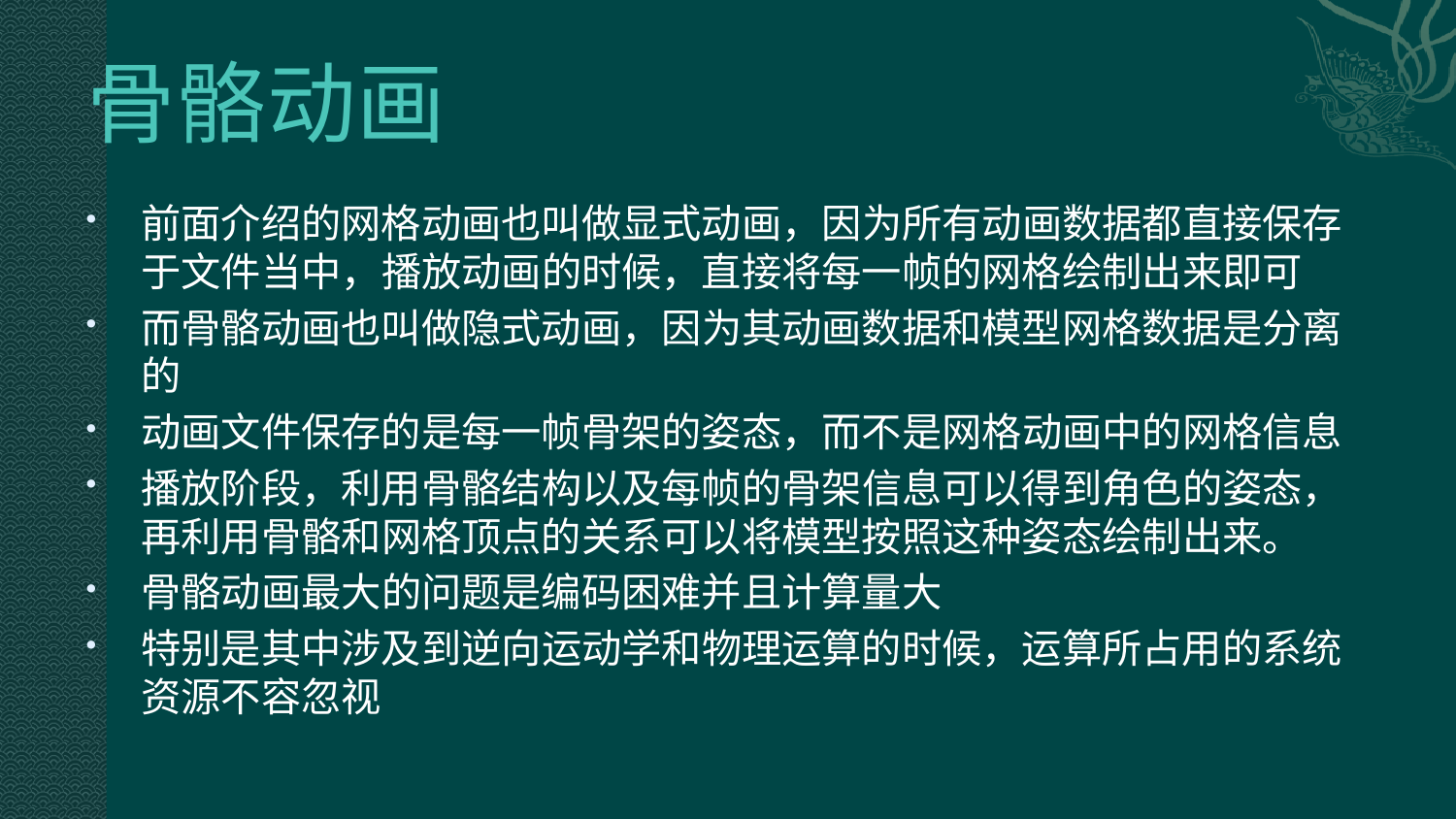

# 骨骼动画
前面介绍的网格动画也叫做显式动画，因为所有动画数据都直接保存于文件当中，播放动画的时候，直接将每一帧的网格绘制出来即可
而骨骼动画也叫做隐式动画，因为其动画数据和模型网格数据是分离的
动画文件保存的是每一帧骨架的姿态，而不是网格动画中的网格信息
播放阶段，利用骨骼结构以及每帧的骨架信息可以得到角色的姿态，再利用骨骼和网格顶点的关系可以将模型按照这种姿态绘制出来。
骨骼动画最大的问题是编码困难并且计算量大
特别是其中涉及到逆向运动学和物理运算的时候，运算所占用的系统资源不容忽视